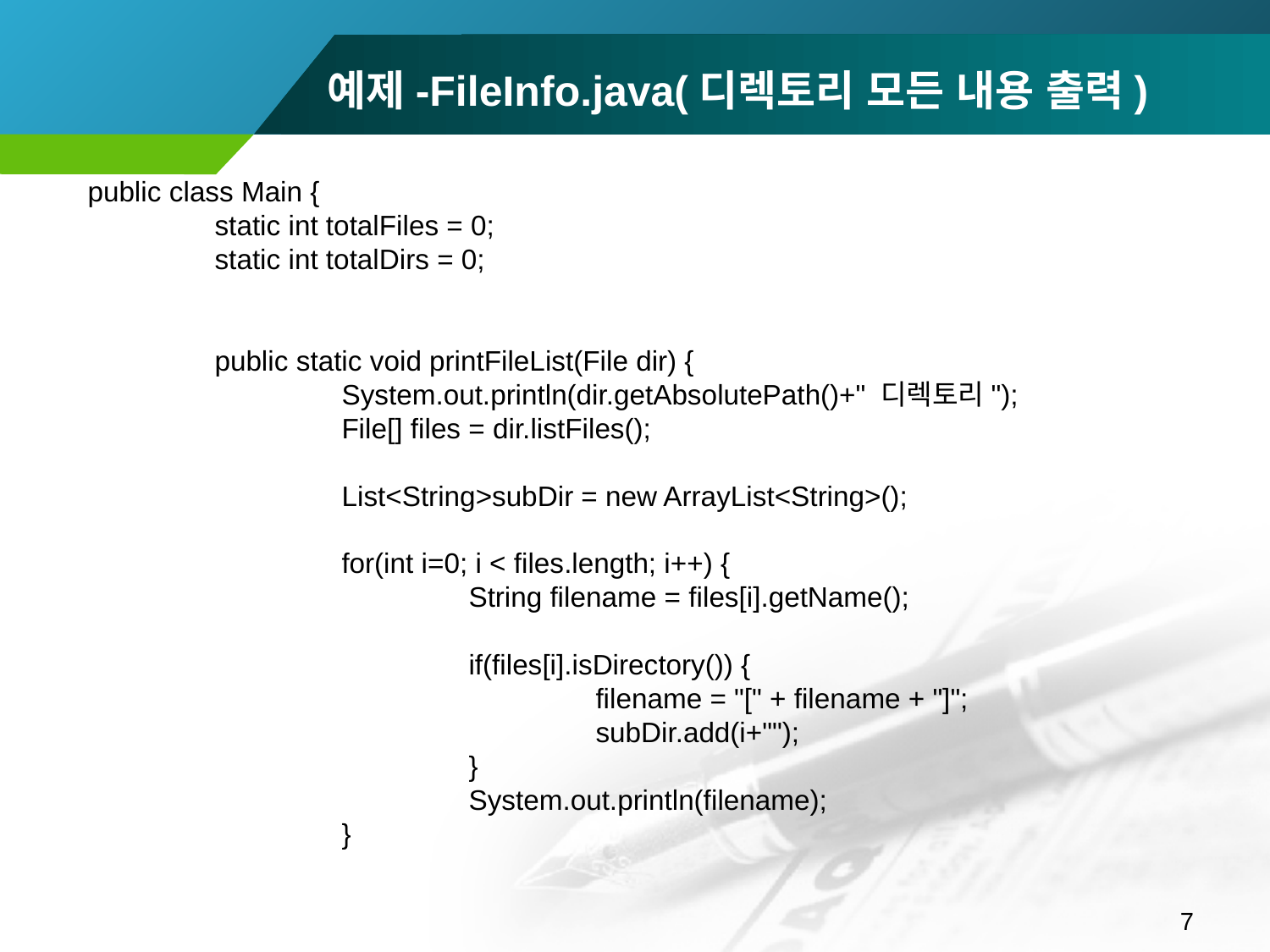

예제-FileInfo.java(디렉토리 모든 내용 출력)
public class Main {
	static int totalFiles = 0;
	static int totalDirs = 0;

	public static void printFileList(File dir) {
		System.out.println(dir.getAbsolutePath()+" 디렉토리");
		File[] files = dir.listFiles();

		List<String>subDir = new ArrayList<String>();

		for(int i=0; i < files.length; i++) {
			String filename = files[i].getName();

			if(files[i].isDirectory()) {
				filename = "[" + filename + "]";
				subDir.add(i+"");
			}
			System.out.println(filename);
		}

7